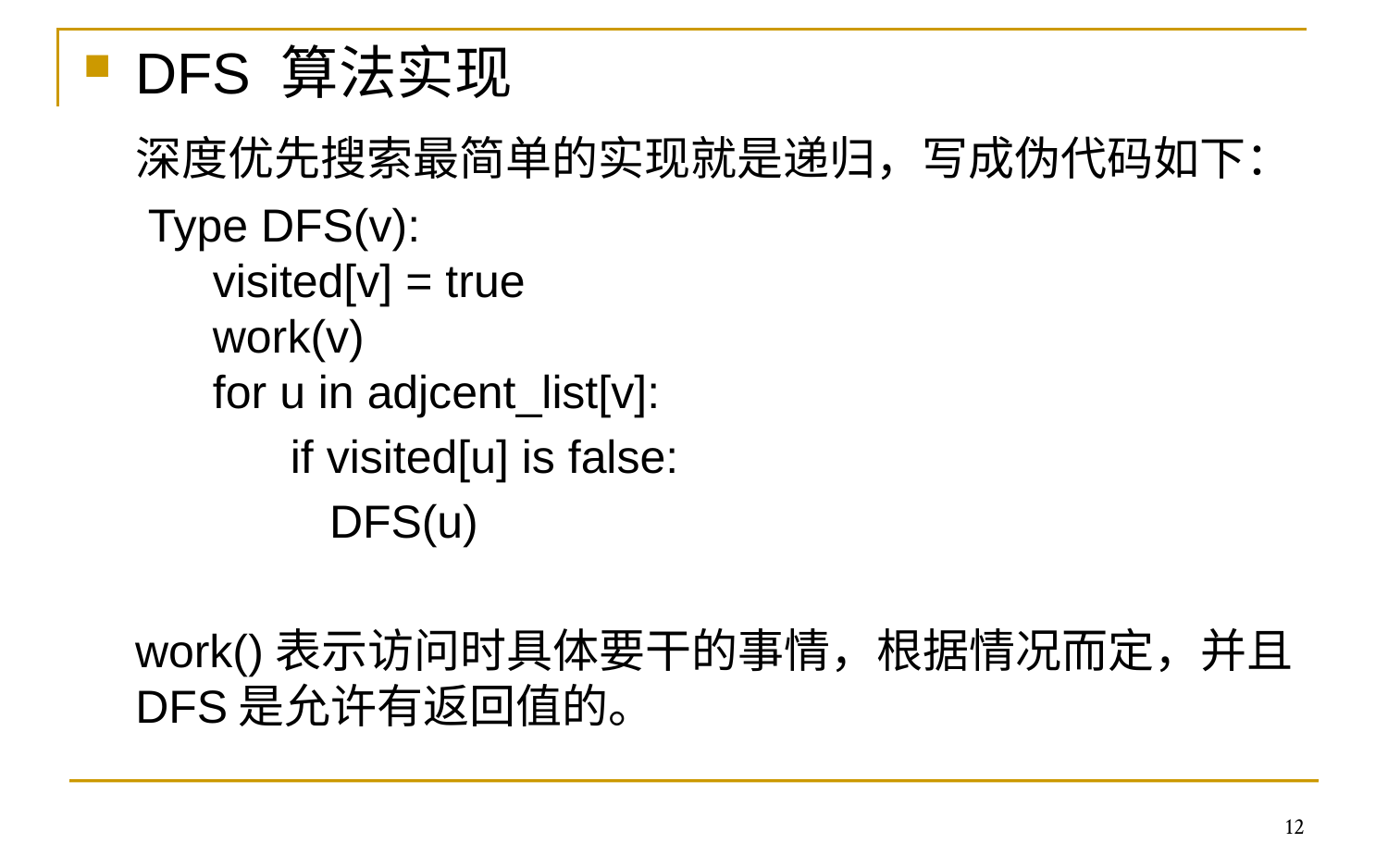

DFS 算法实现
   深度优先搜索最简单的实现就是递归，写成伪代码如下：
     Type DFS(v):
      visited[v] = true
      work(v)
      for u in adjcent_list[v]:
                if visited[u] is false:
                   DFS(u)

    work()表示访问时具体要干的事情，根据情况而定，并且DFS是允许有返回值的。
12